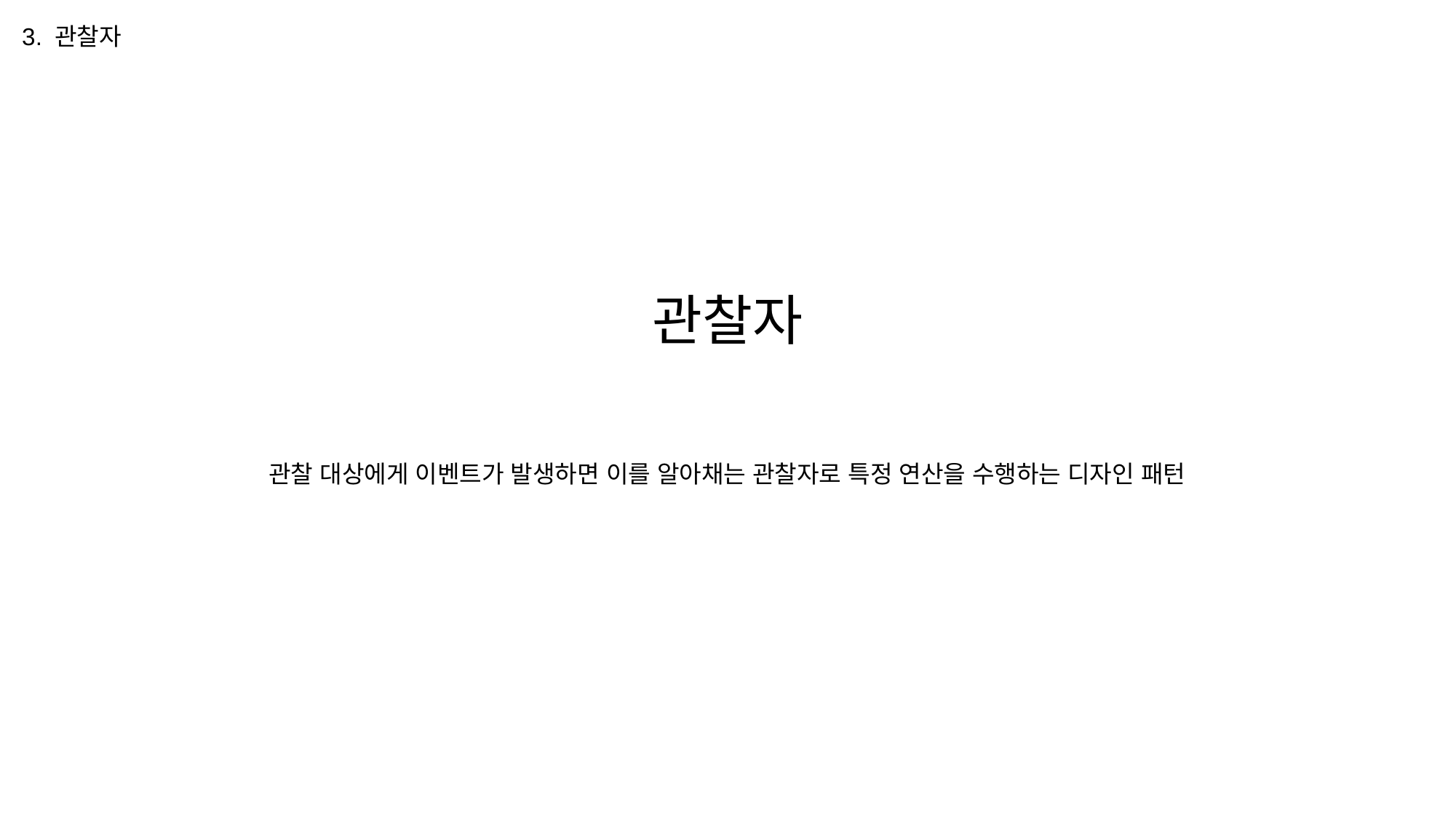

3. 관찰자
관찰자
관찰 대상에게 이벤트가 발생하면 이를 알아채는 관찰자로 특정 연산을 수행하는 디자인 패턴